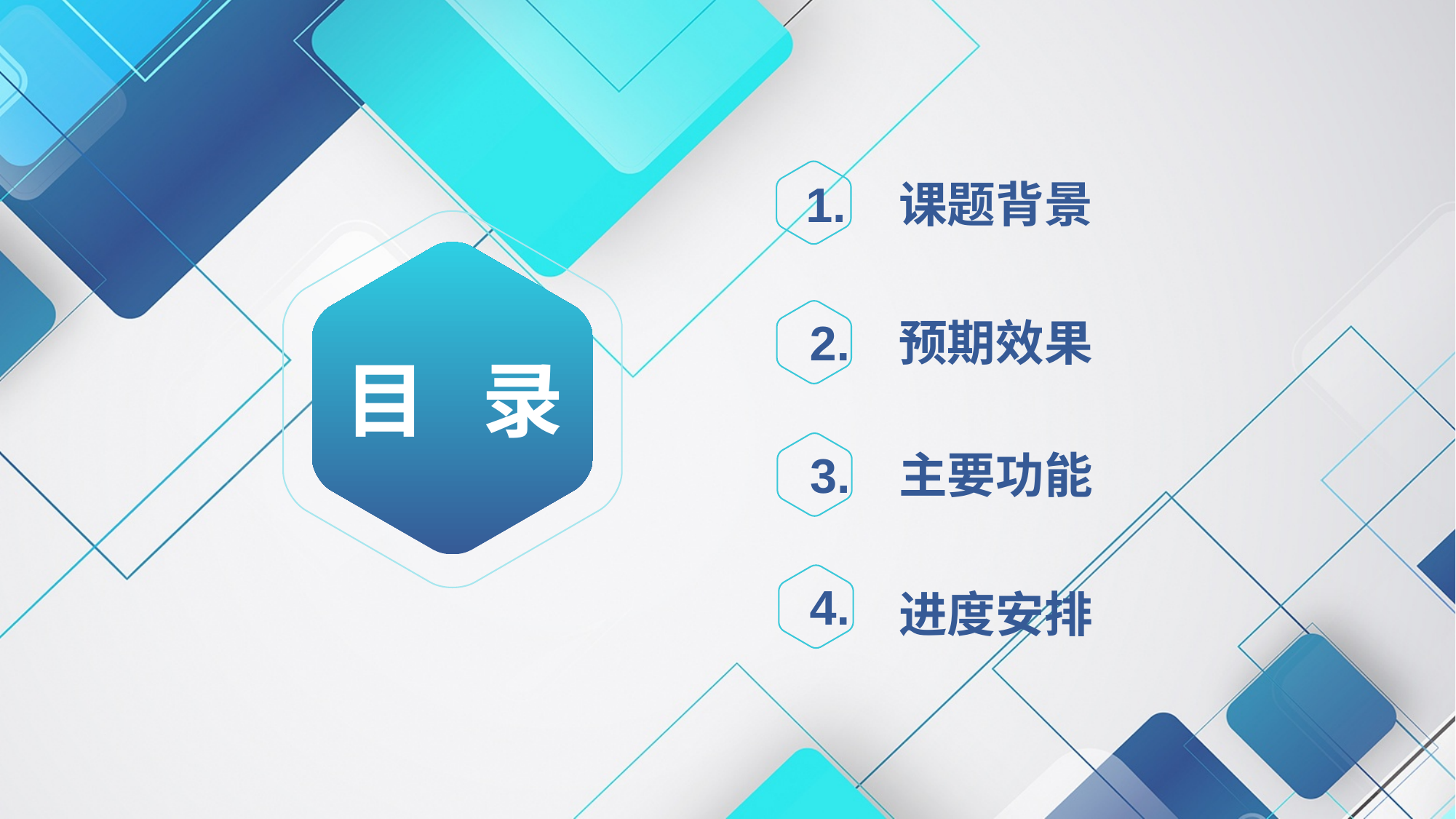

行业PPT模板http://www.1ppt.com/hangye/

  1.
课题背景

目   录

  2.
预期效果

  3.
主要功能

  4.
进度安排